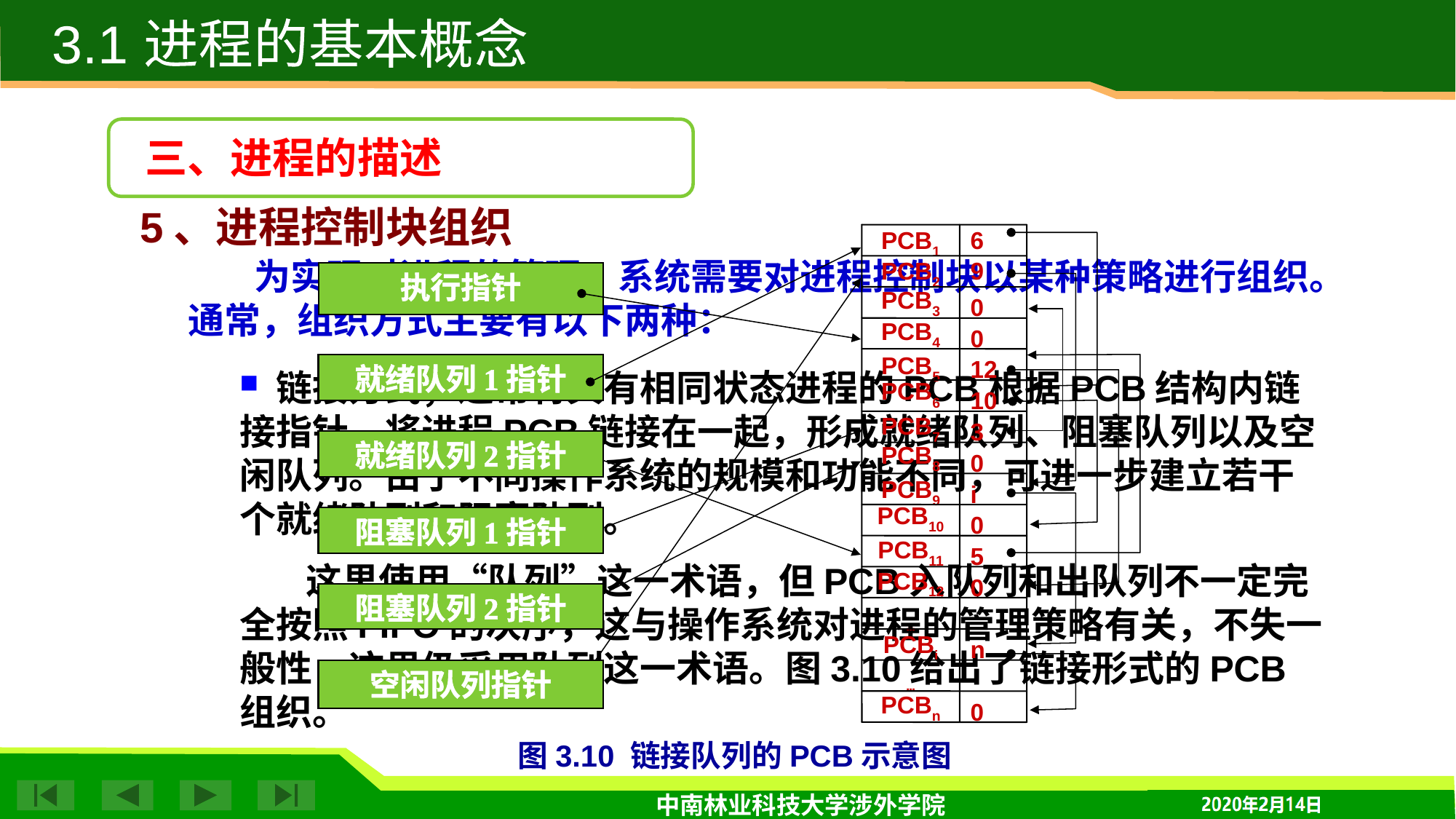

3.1 进程的基本概念

三、进程的描述
 5、进程控制块组织
PCB1
6

PCB2
9

执行指针

PCB3

0

PCB4

0
PCB5

12
就绪队列1指针

PCB6

10

PCB7

3

就绪队列2指针
PCB8

0

PCB9

i

PCB10

0
阻塞队列1指针
PCB11

5
PCB12

0
阻塞队列2指针
┅

PCBi

n

┅

空闲队列指针
PCBn

0

图3.10 链接队列的PCB示意图
       为实现对进程的管理，系统需要对进程控制块以某种策略进行组织。通常，组织方式主要有以下两种：
 链接方式；通常将具有相同状态进程的PCB根据PCB结构内链接指针，将进程PCB链接在一起，形成就绪队列、阻塞队列以及空闲队列。由于不同操作系统的规模和功能不同，可进一步建立若干个就绪队列和阻塞队列。
       这里使用“队列”这一术语，但PCB入队列和出队列不一定完全按照FIFO的次序，这与操作系统对进程的管理策略有关，不失一般性，这里仍采用队列这一术语。图3.10给出了链接形式的PCB组织。